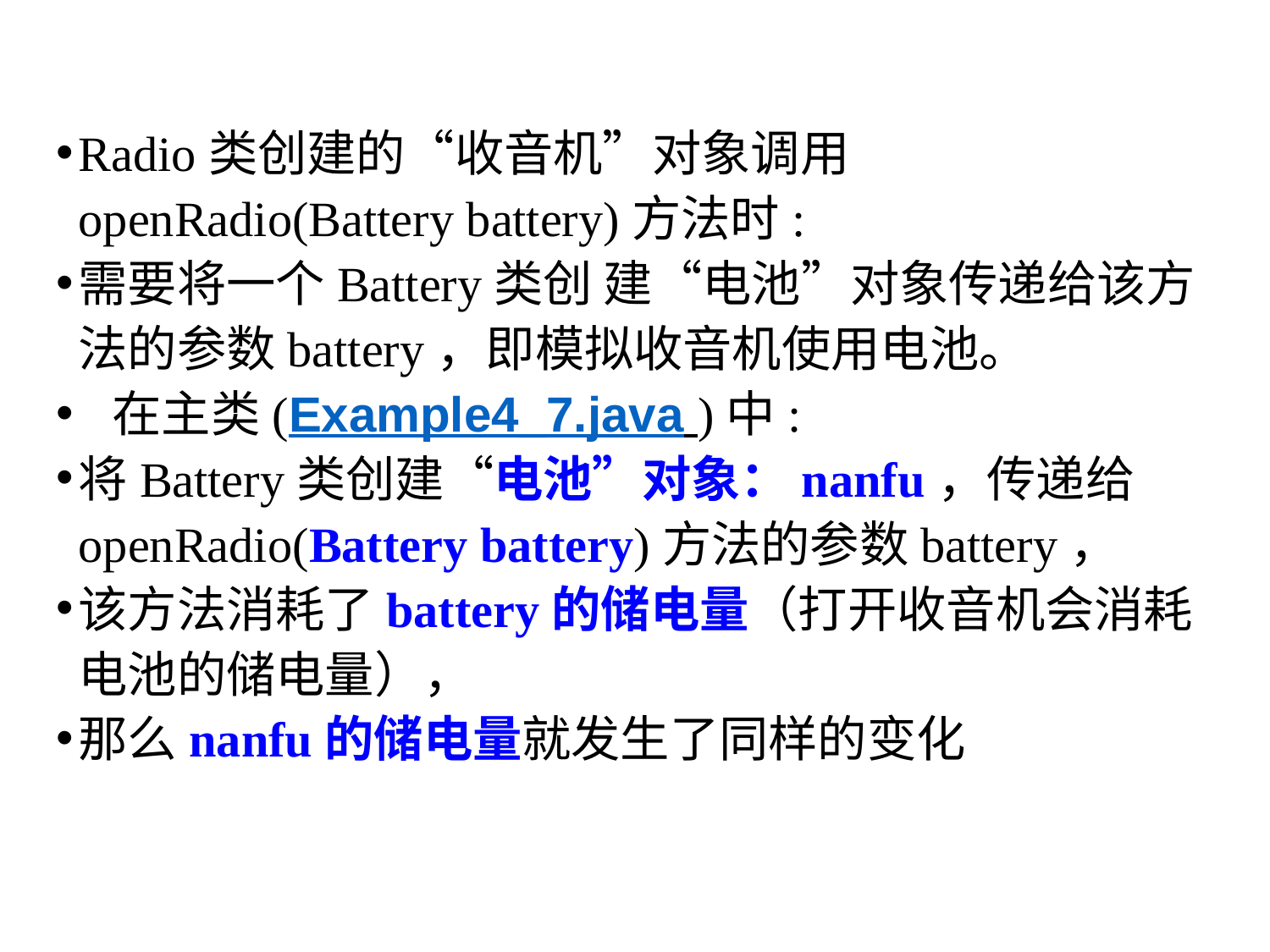

Radio类创建的“收音机”对象调用openRadio(Battery battery)方法时:
需要将一个Battery类创 建“电池”对象传递给该方法的参数battery，即模拟收音机使用电池。
  在主类(Example4_7.java )中:
将Battery类创建“电池”对象：nanfu，传递给openRadio(Battery battery)方法的参数battery，
该方法消耗了battery的储电量（打开收音机会消耗电池的储电量），
那么nanfu的储电量就发生了同样的变化